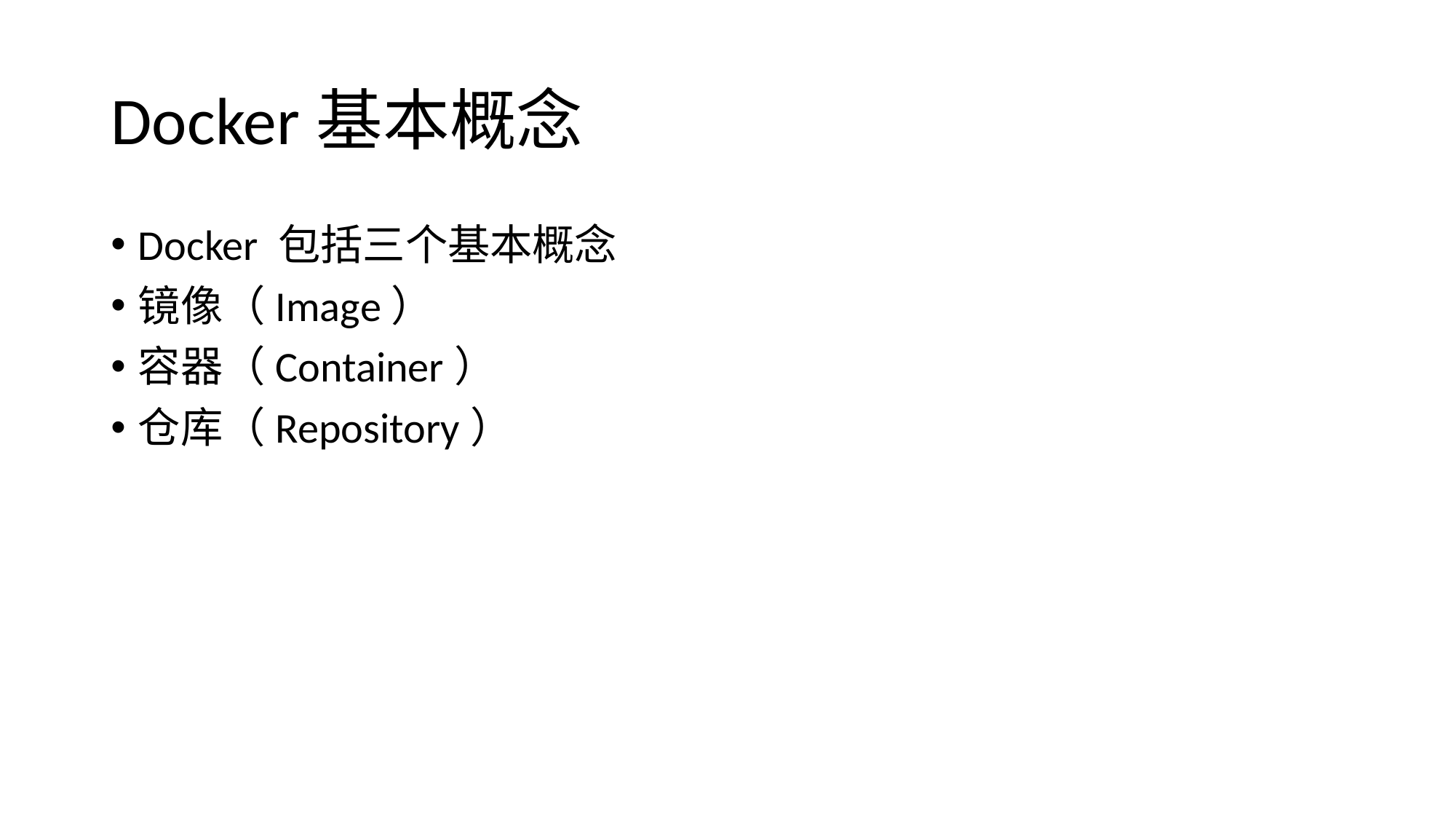

# Docker基本概念
Docker 包括三个基本概念
镜像（Image）
容器（Container）
仓库（Repository）